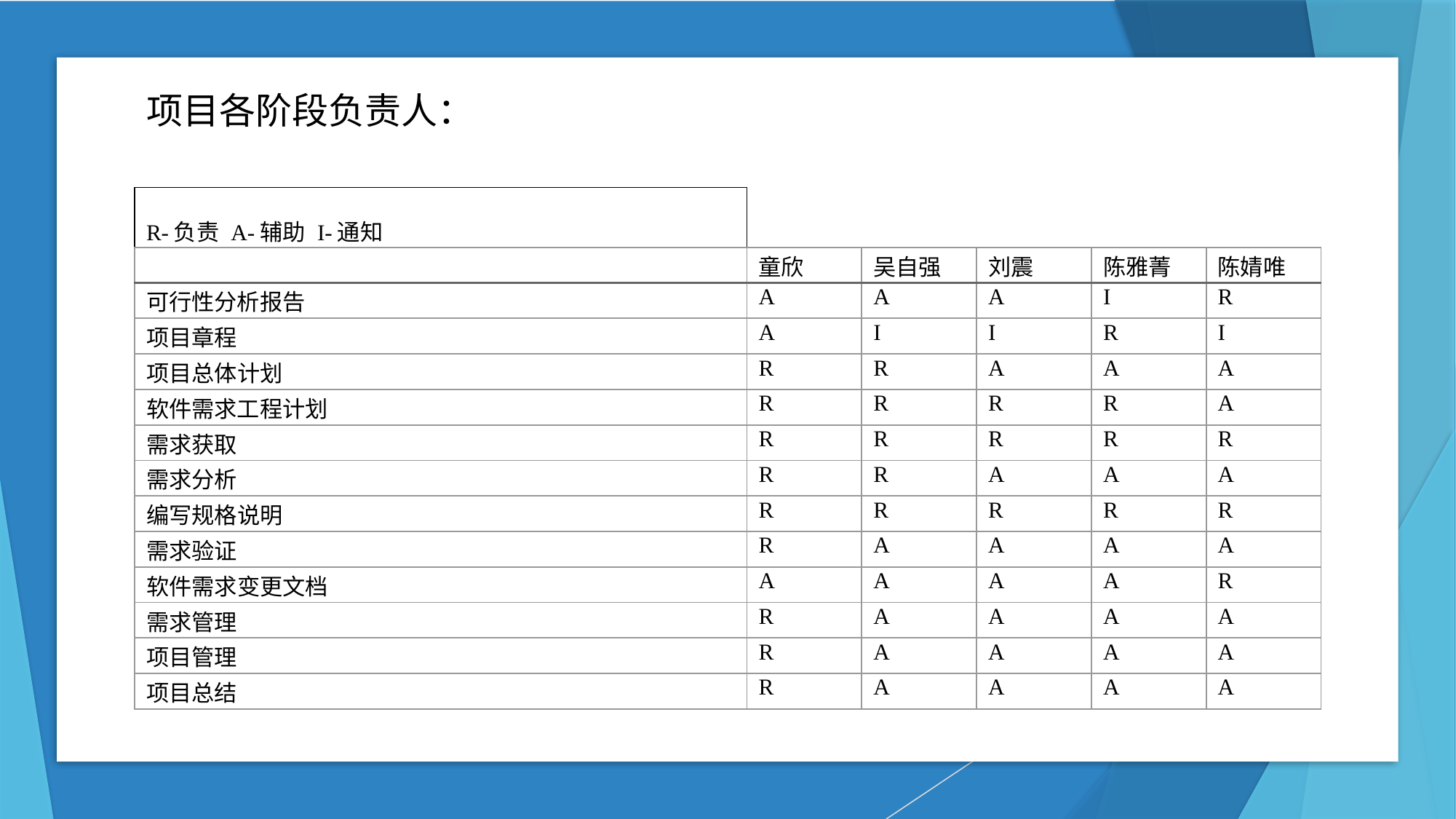

项目各阶段负责人：
| R-负责 A-辅助 I-通知 |  |  |  |  |  |
| --- | --- | --- | --- | --- | --- |
|  | 童欣 | 吴自强 | 刘震 | 陈雅菁 | 陈婧唯 |
| 可行性分析报告 | A | A | A | I | R |
| 项目章程 | A | I | I | R | I |
| 项目总体计划 | R | R | A | A | A |
| 软件需求工程计划 | R | R | R | R | A |
| 需求获取 | R | R | R | R | R |
| 需求分析 | R | R | A | A | A |
| 编写规格说明 | R | R | R | R | R |
| 需求验证 | R | A | A | A | A |
| 软件需求变更文档 | A | A | A | A | R |
| 需求管理 | R | A | A | A | A |
| 项目管理 | R | A | A | A | A |
| 项目总结 | R | A | A | A | A |